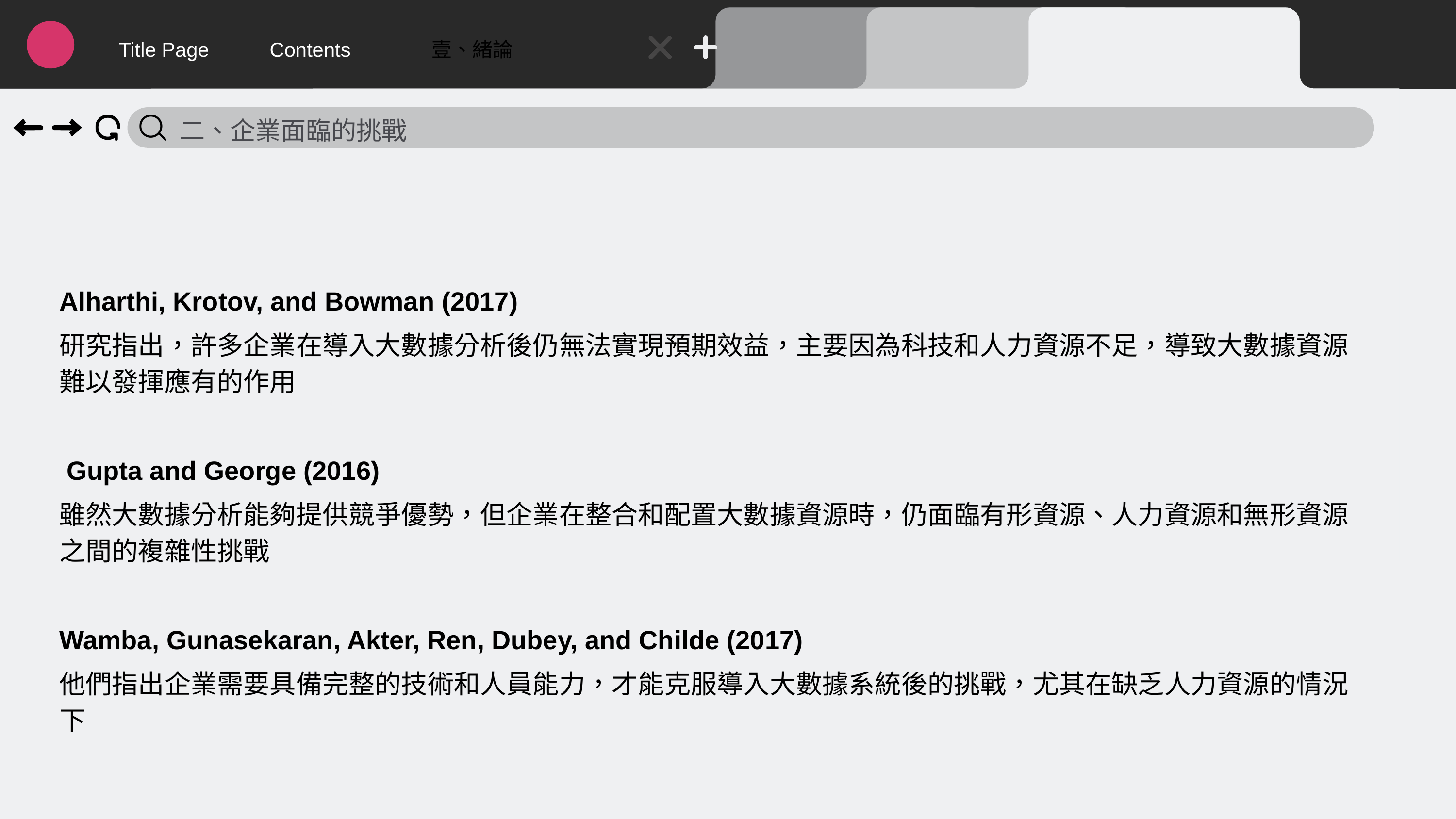

Title Page
Contents
壹、緒論

二、企業面臨的挑戰

Alharthi, Krotov, and Bowman (2017)
研究指出，許多企業在導入大數據分析後仍無法實現預期效益，主要因為科技和人力資源不足，導致大數據資源難以發揮應有的作用

  Gupta and George (2016)
雖然大數據分析能夠提供競爭優勢，但企業在整合和配置大數據資源時，仍面臨有形資源、人力資源和無形資源之間的複雜性挑戰

Wamba, Gunasekaran, Akter, Ren, Dubey, and Childe (2017)
他們指出企業需要具備完整的技術和人員能力，才能克服導入大數據系統後的挑戰，尤其在缺乏人力資源的情況下